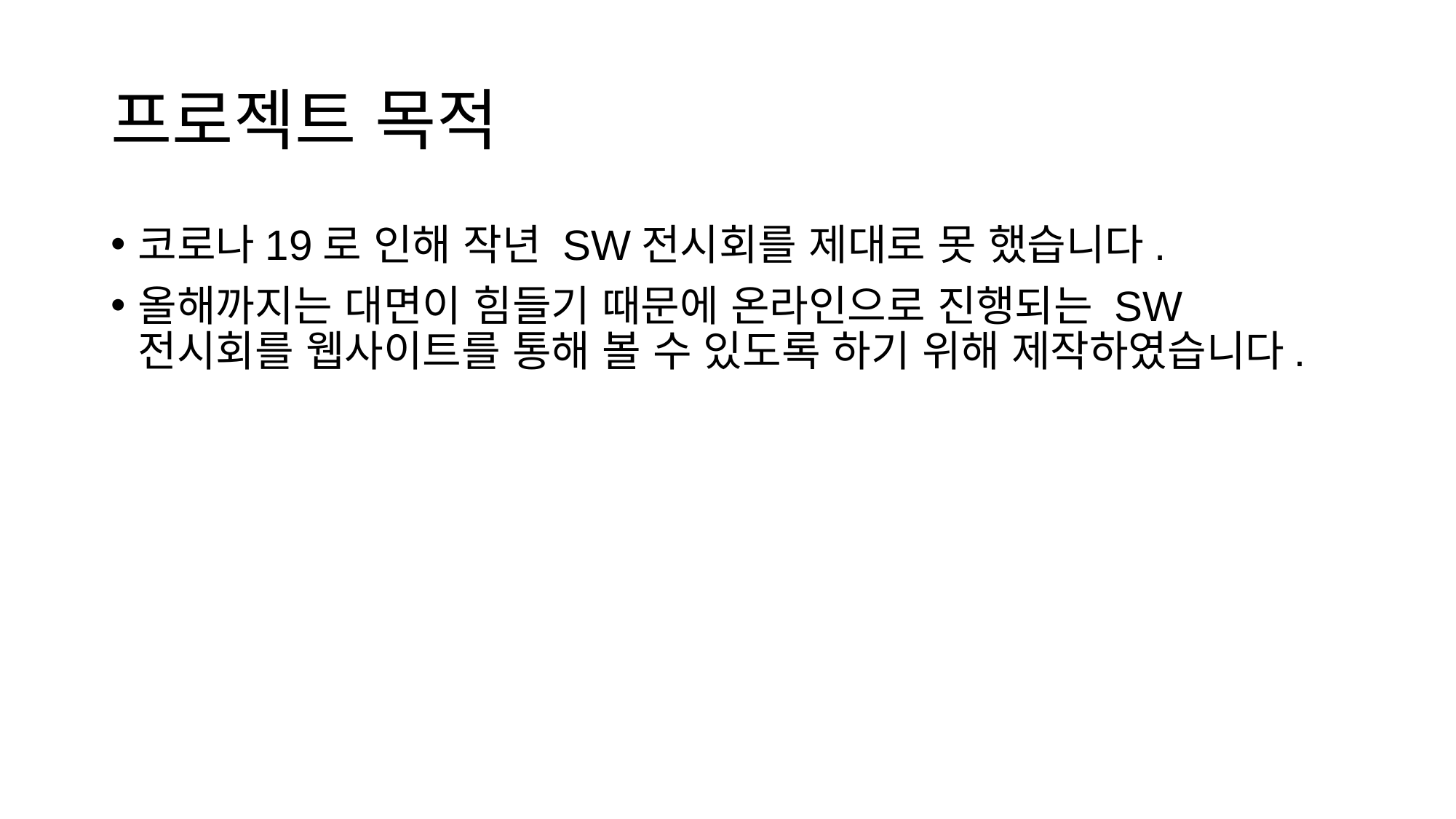

# 프로젝트 목적
코로나19로 인해 작년 SW전시회를 제대로 못 했습니다.
올해까지는 대면이 힘들기 때문에 온라인으로 진행되는 SW전시회를 웹사이트를 통해 볼 수 있도록 하기 위해 제작하였습니다.